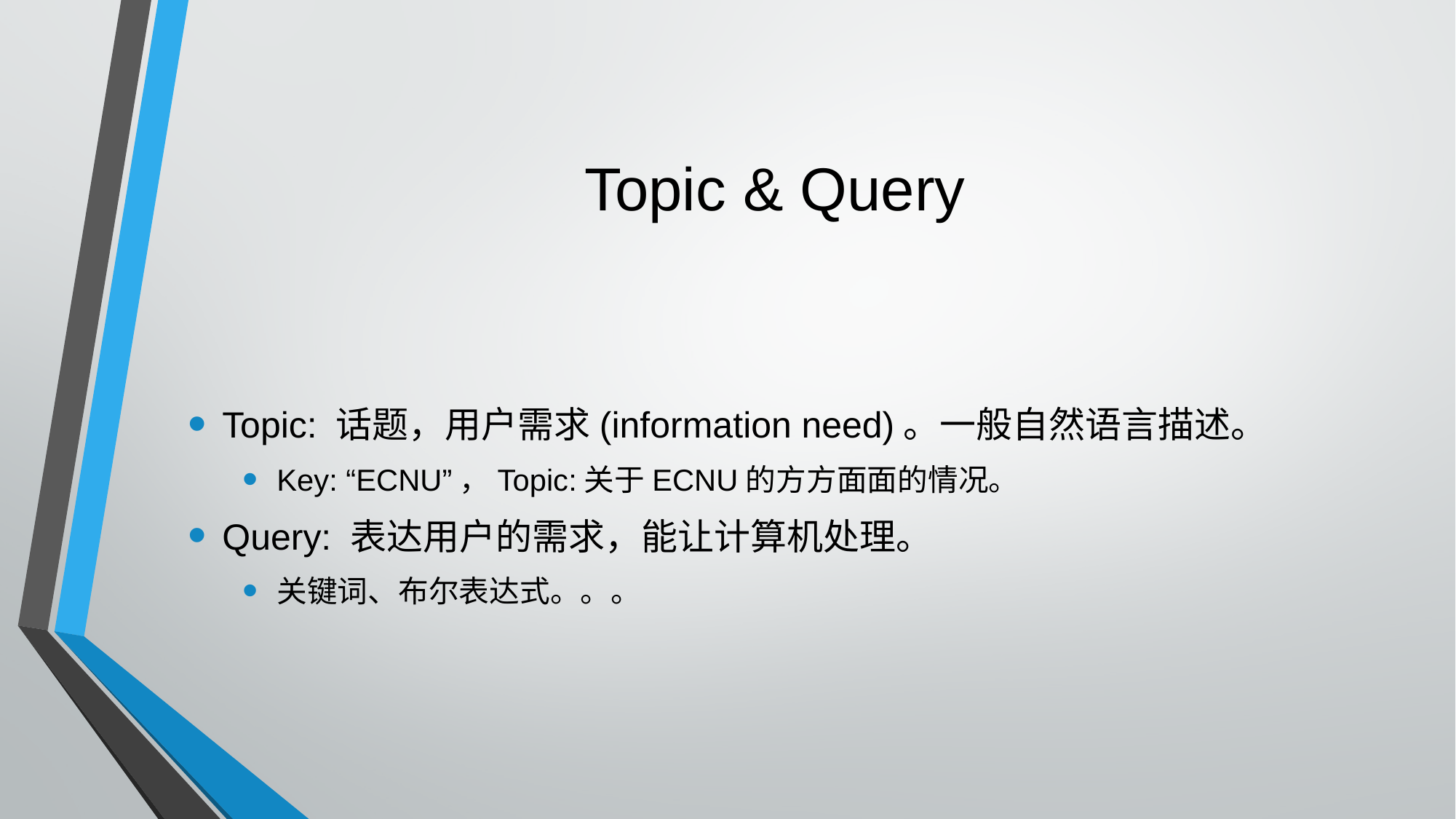

# Topic & Query
Topic: 话题，用户需求(information need)。一般自然语言描述。
Key: “ECNU”，Topic:关于ECNU的方方面面的情况。
Query: 表达用户的需求，能让计算机处理。
关键词、布尔表达式。。。